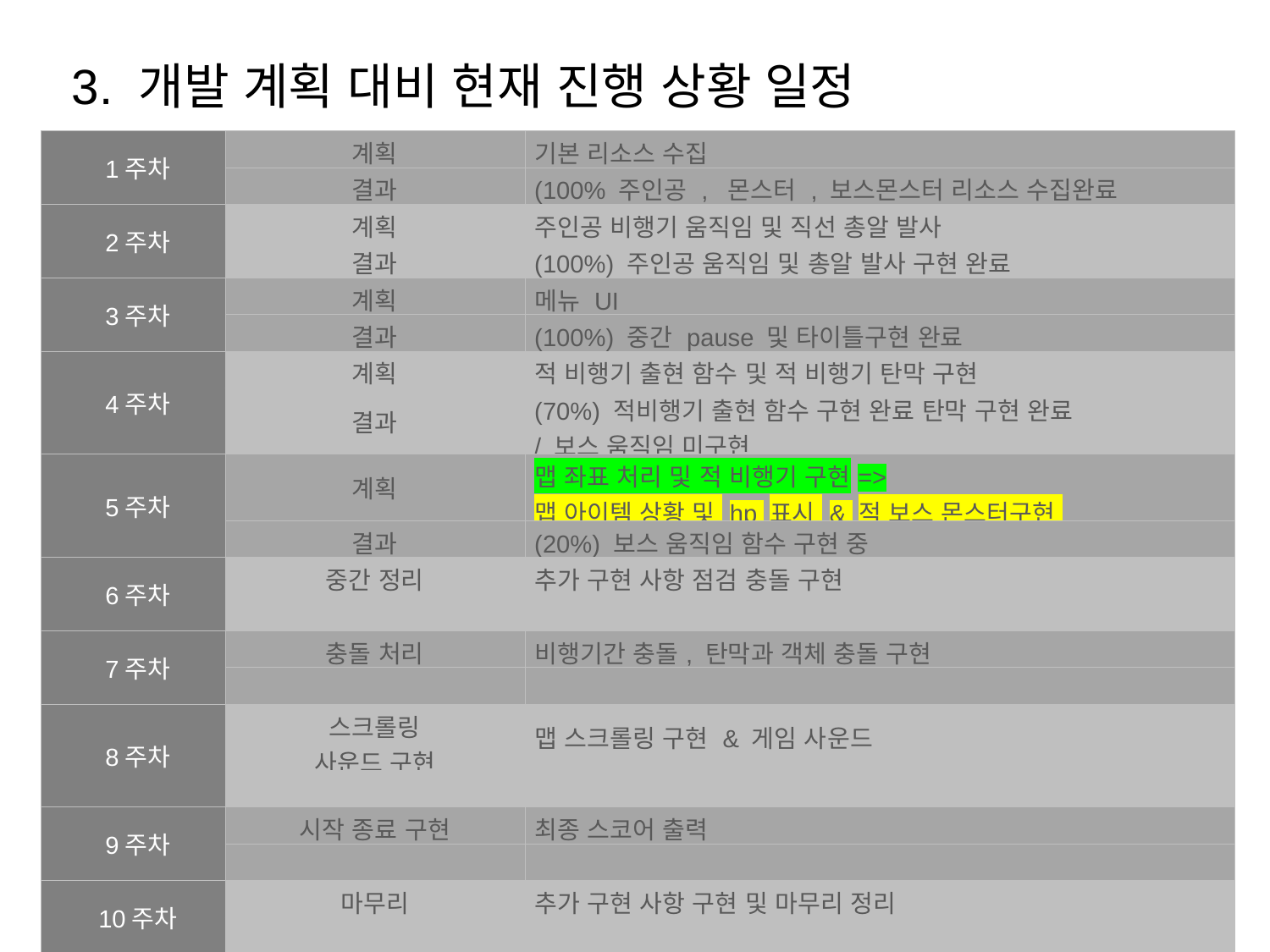

3. 개발 계획 대비 현재 진행 상황 일정
04
| 1주차 | 계획 | 기본 리소스 수집 |
| --- | --- | --- |
|  | 결과 | (100% 주인공 , 몬스터 , 보스몬스터 리소스 수집완료 |
| 2주차 | 계획 | 주인공 비행기 움직임 및 직선 총알 발사 |
|  | 결과 | (100%) 주인공 움직임 및 총알 발사 구현 완료 |
| 3주차 | 계획 | 메뉴 UI |
|  | 결과 | (100%) 중간 pause 및 타이틀구현 완료 |
| 4주차 | 계획 | 적 비행기 출현 함수 및 적 비행기 탄막 구현 |
|  | 결과 | (70%) 적비행기 출현 함수 구현 완료 탄막 구현 완료 / 보스 움직임 미구현 |
| 5주차 | 계획 | 맵 좌표 처리 및 적 비행기 구현=> 맵 아이템 상황 및 hp 표시 & 적 보스 몬스터구현 |
|  | 결과 | (20%) 보스 움직임 함수 구현 중 |
| 6주차 | 중간 정리 | 추가 구현 사항 점검 충돌 구현 |
|  |  |  |
| 7주차 | 충돌 처리 | 비행기간 충돌, 탄막과 객체 충돌 구현 |
|  |  |  |
| 8주차 | 스크롤링 사운드 구현 | 맵 스크롤링 구현 & 게임 사운드 |
|  |  |  |
| 9주차 | 시작 종료 구현 | 최종 스코어 출력 |
|  |  |  |
| 10주차 | 마무리 | 추가 구현 사항 구현 및 마무리 정리 |
|  |  |  |

1)  소제목을 입력하세요
MINHEEBLOG